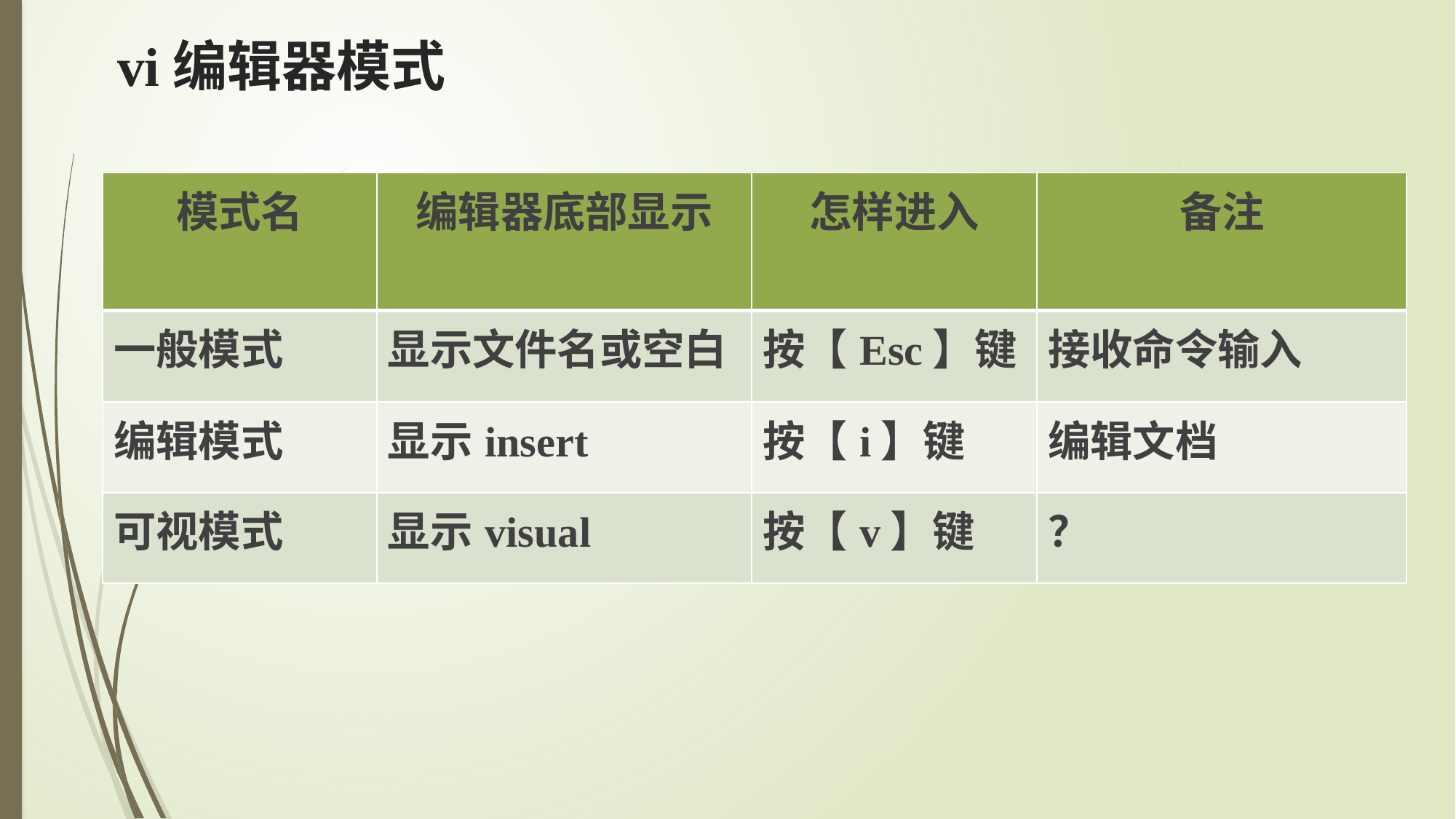

# vi编辑器模式
| 模式名 | 编辑器底部显示 | 怎样进入 | 备注 |
| --- | --- | --- | --- |
| 一般模式 | 显示文件名或空白 | 按【Esc】键 | 接收命令输入 |
| 编辑模式 | 显示insert | 按【i】键 | 编辑文档 |
| 可视模式 | 显示visual | 按【v】键 | ？ |